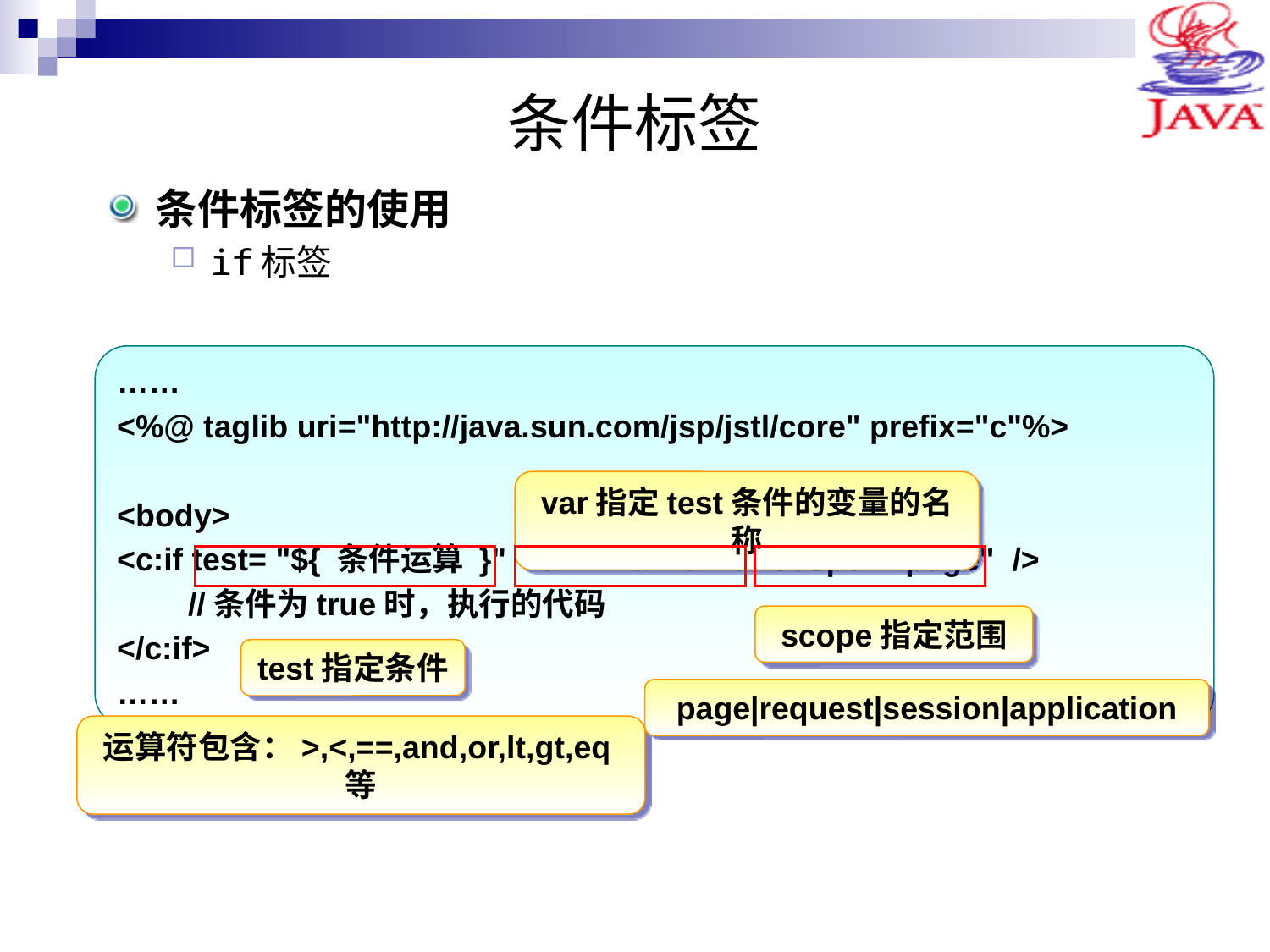

# 条件标签
条件标签的使用
if标签
……
<%@ taglib uri="http://java.sun.com/jsp/jstl/core" prefix="c"%>

<body>
<c:if test= "${ 条件运算 }"  var= "varName" scope= "page"  />
        //条件为true时，执行的代码
</c:if>
……
var指定test条件的变量的名称

scope指定范围
test指定条件
page|request|session|application
运算符包含：>,<,==,and,or,lt,gt,eq等